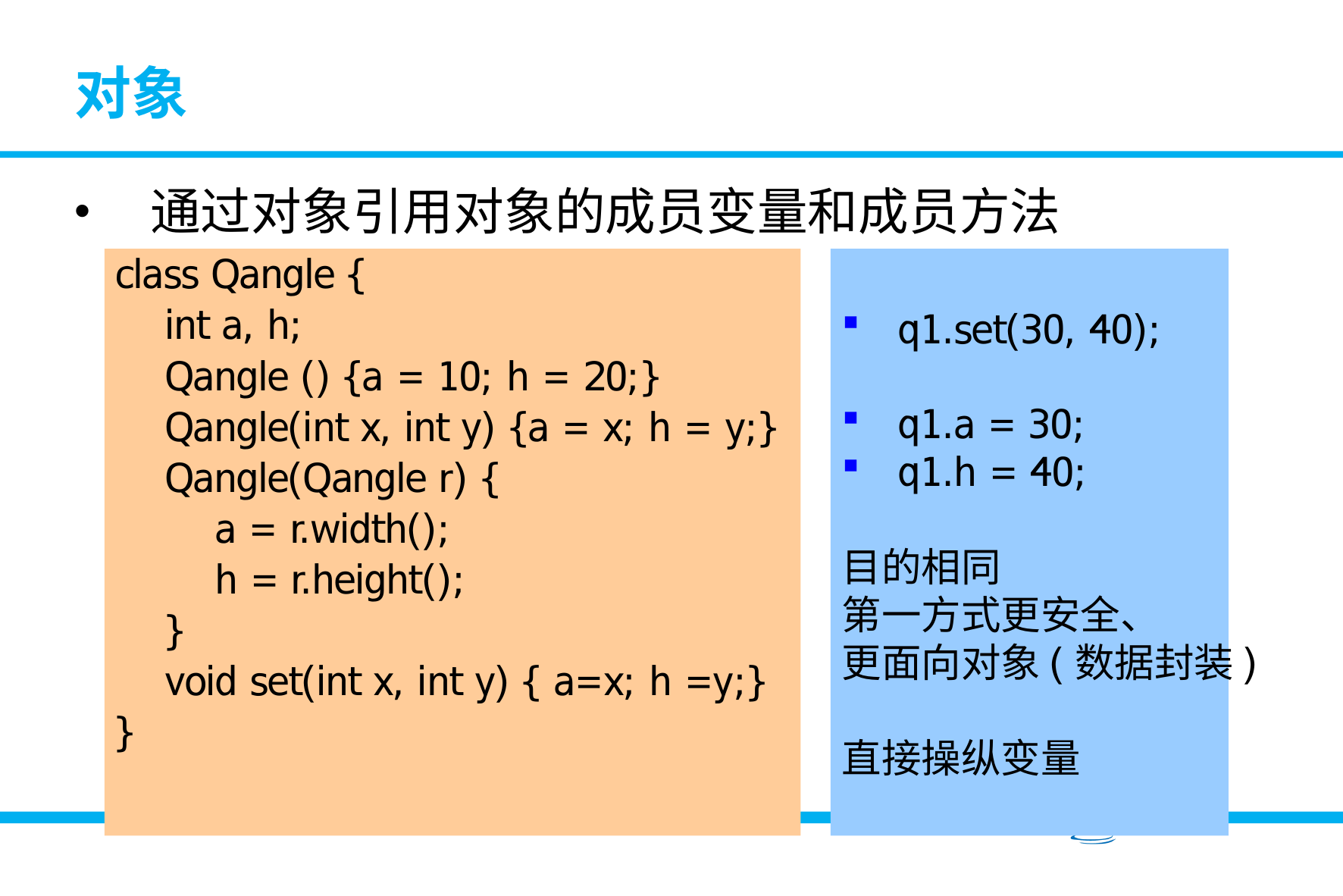

# 对象
通过对象引用对象的成员变量和成员方法
class Qangle {
    int a, h;
    Qangle () {a = 10; h = 20;}
    Qangle(int x, int y) {a = x; h = y;}
    Qangle(Qangle r) {
        a = r.width();
        h = r.height();
    }
    void set(int x, int y) { a=x; h =y;}
}
q1.set(30, 40);

q1.a = 30;
q1.h = 40;

目的相同
第一方式更安全、
更面向对象(数据封装)

直接操纵变量
61